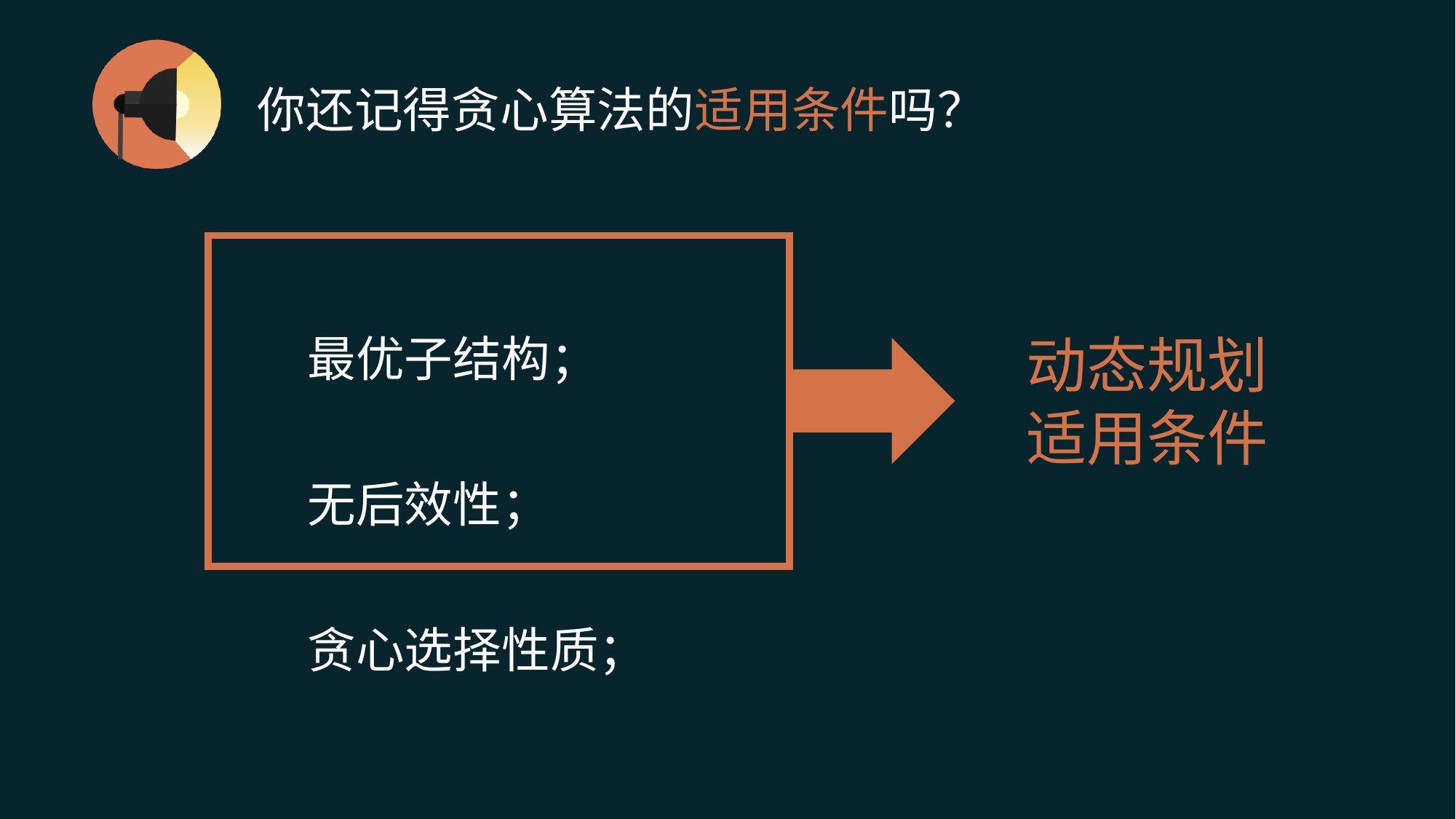

# 你还记得贪心算法的适用条件吗？

最优子结构；
无后效性；
贪心选择性质；
动态规划
适用条件